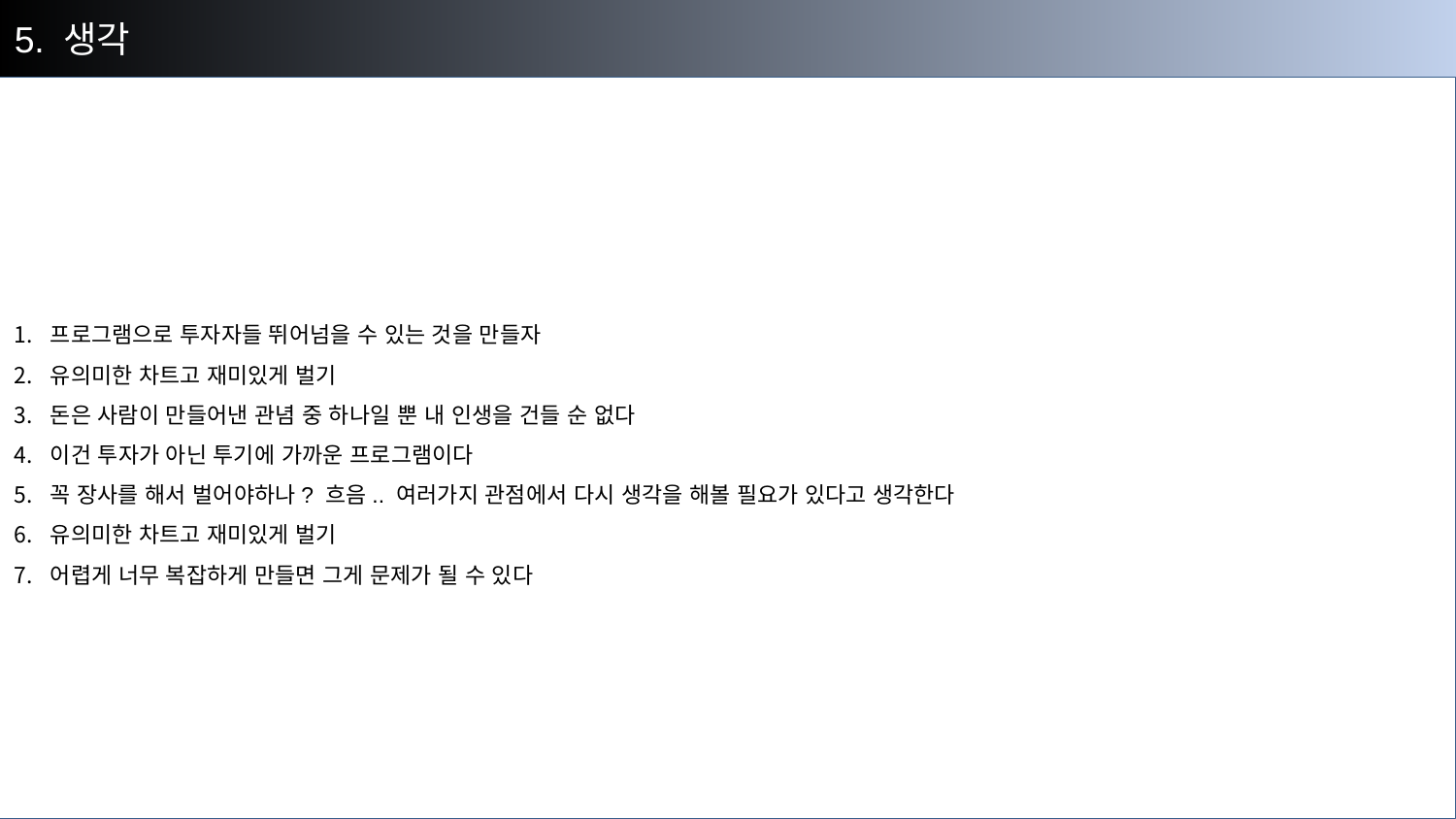

5. 생각
프로그램으로 투자자들 뛰어넘을 수 있는 것을 만들자
유의미한 차트고 재미있게 벌기
돈은 사람이 만들어낸 관념 중 하나일 뿐 내 인생을 건들 순 없다
이건 투자가 아닌 투기에 가까운 프로그램이다
꼭 장사를 해서 벌어야하나? 흐음.. 여러가지 관점에서 다시 생각을 해볼 필요가 있다고 생각한다
유의미한 차트고 재미있게 벌기
어렵게 너무 복잡하게 만들면 그게 문제가 될 수 있다